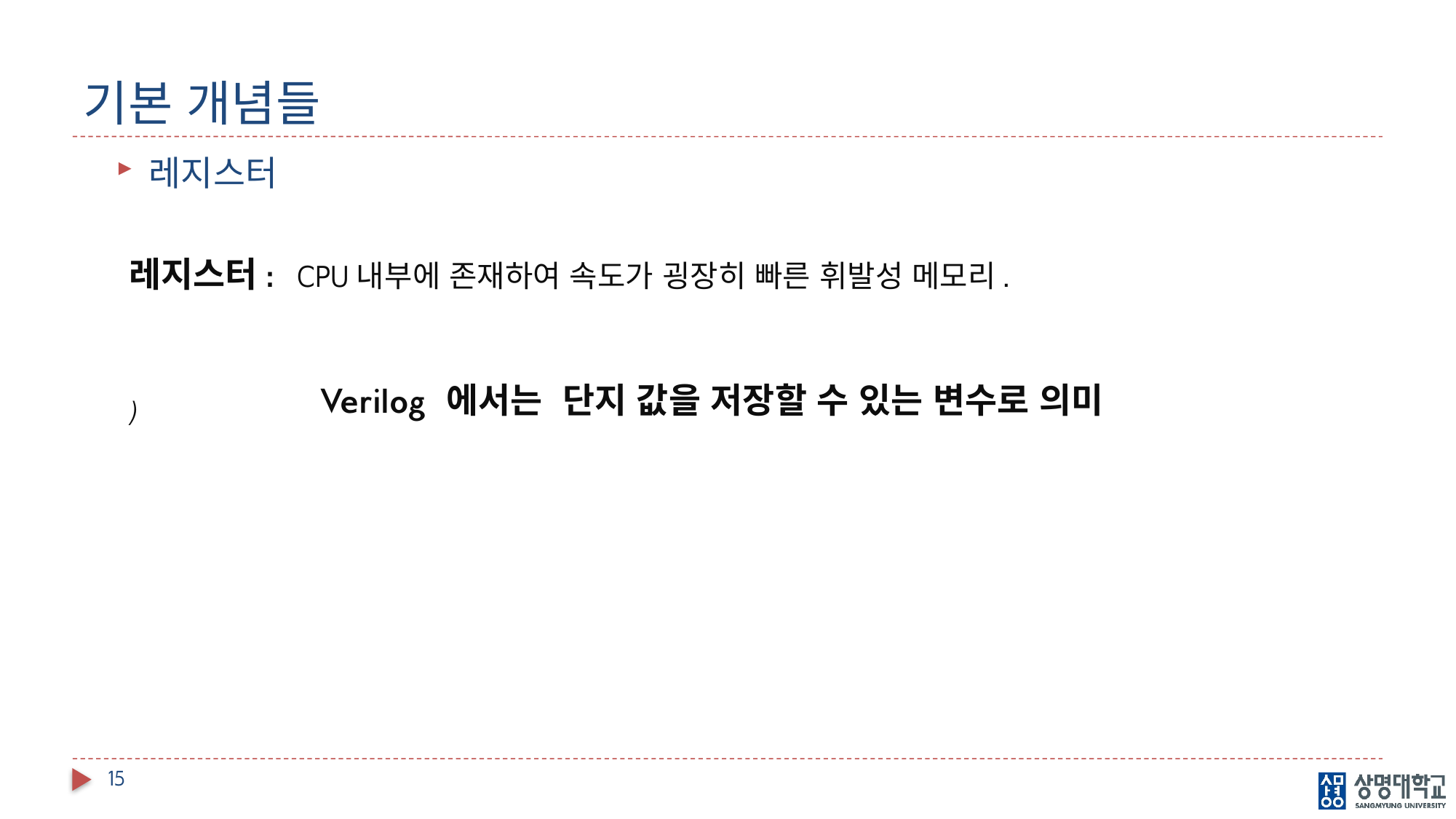

# 기본 개념들
레지스터
레지스터:  CPU내부에 존재하여 속도가 굉장히 빠른 휘발성 메모리.

                 Verilog 에서는  단지 값을 저장할 수 있는 변수로 의미
)
15